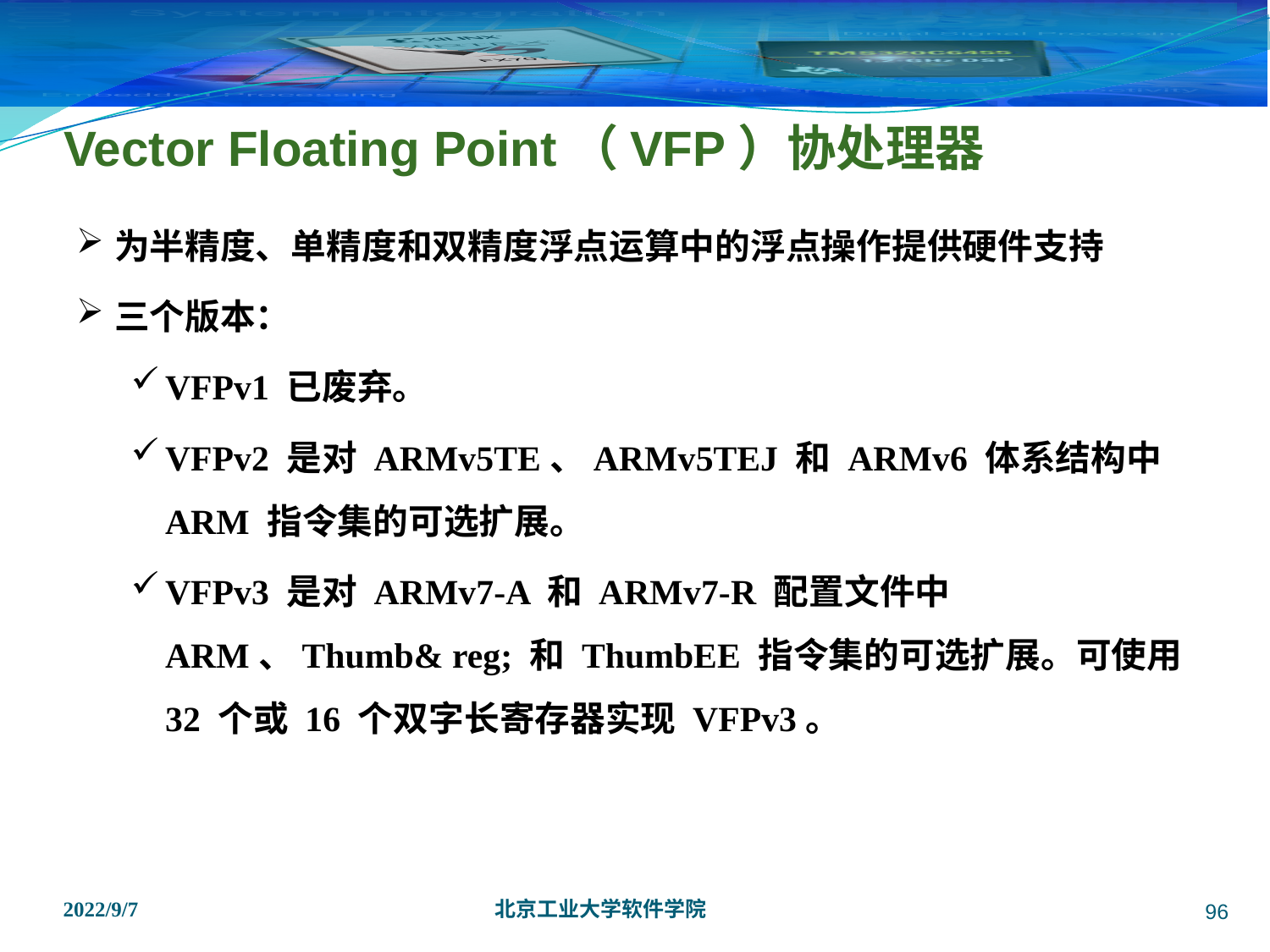

# Vector Floating Point（VFP）协处理器
为半精度、单精度和双精度浮点运算中的浮点操作提供硬件支持
三个版本：
VFPv1 已废弃。
VFPv2 是对 ARMv5TE、ARMv5TEJ 和 ARMv6 体系结构中 ARM 指令集的可选扩展。
VFPv3 是对 ARMv7-A 和 ARMv7-R 配置文件中 ARM、Thumb& reg; 和 ThumbEE 指令集的可选扩展。可使用 32 个或 16 个双字长寄存器实现 VFPv3。